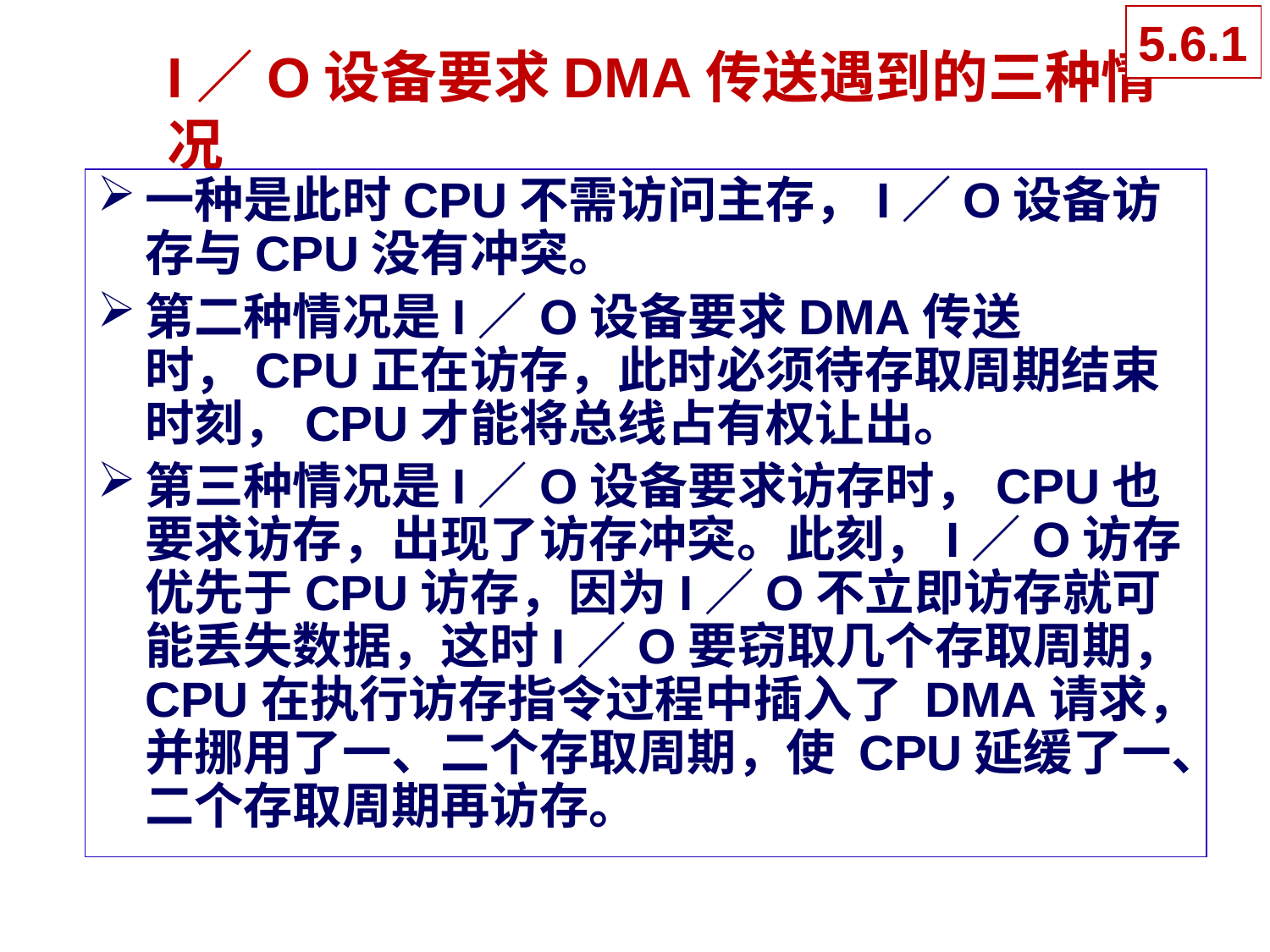

5.6.1
# I／O设备要求DMA传送遇到的三种情况
一种是此时CPU不需访问主存，I／O设备访存与CPU没有冲突。
第二种情况是I／O设备要求DMA传送时，CPU正在访存，此时必须待存取周期结束时刻，CPU才能将总线占有权让出。
第三种情况是I／O设备要求访存时，CPU也要求访存，出现了访存冲突。此刻，I／O访存优先于CPU访存，因为I／O不立即访存就可能丢失数据，这时I／O要窃取几个存取周期，CPU在执行访存指令过程中插入了 DMA请求，并挪用了一、二个存取周期，使 CPU延缓了一、二个存取周期再访存。